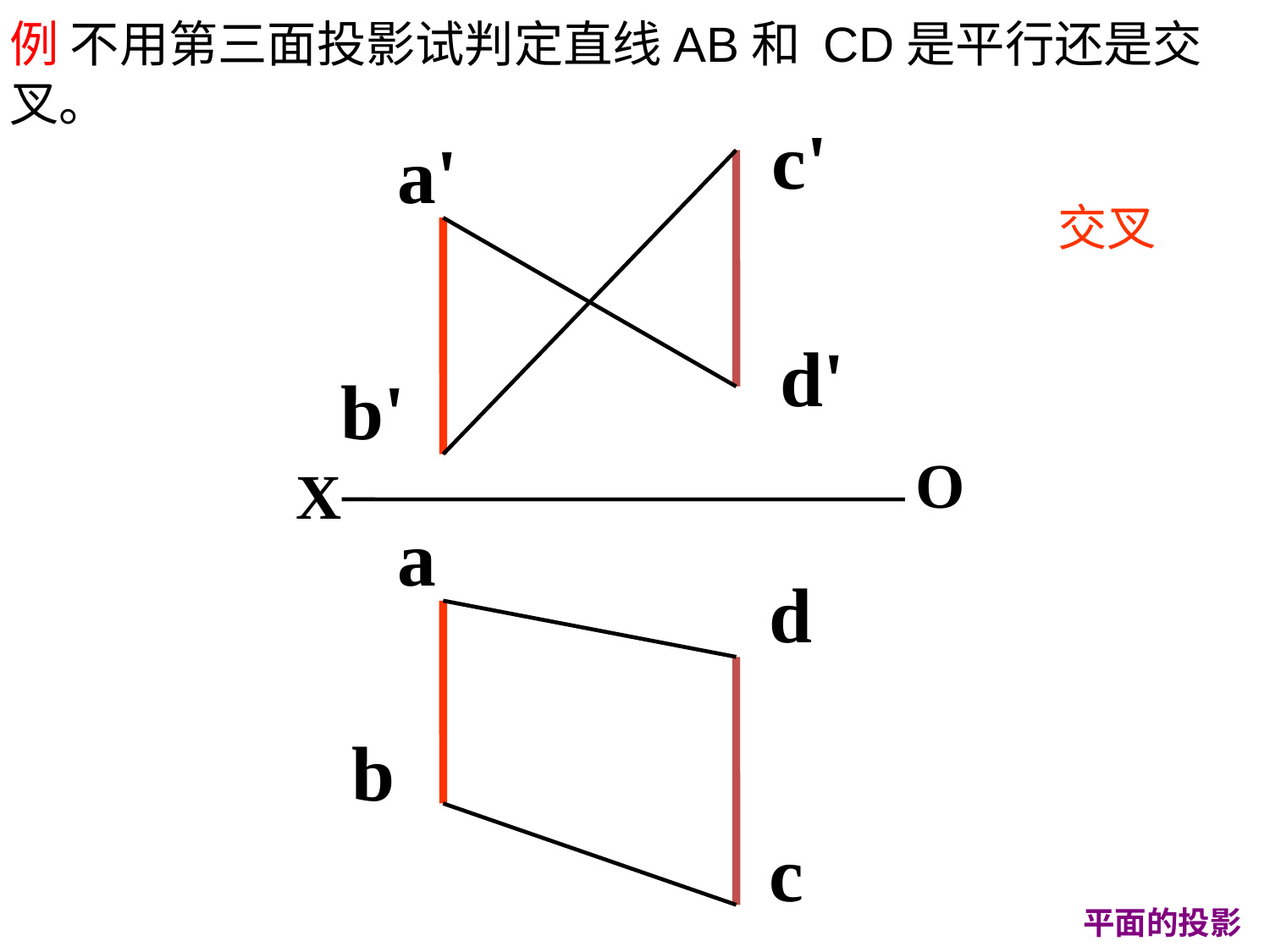

例 不用第三面投影试判定直线AB和 CD是平行还是交叉。
c'
a'

交叉

d'
b'
O
X

a
d

b

c
平面的投影